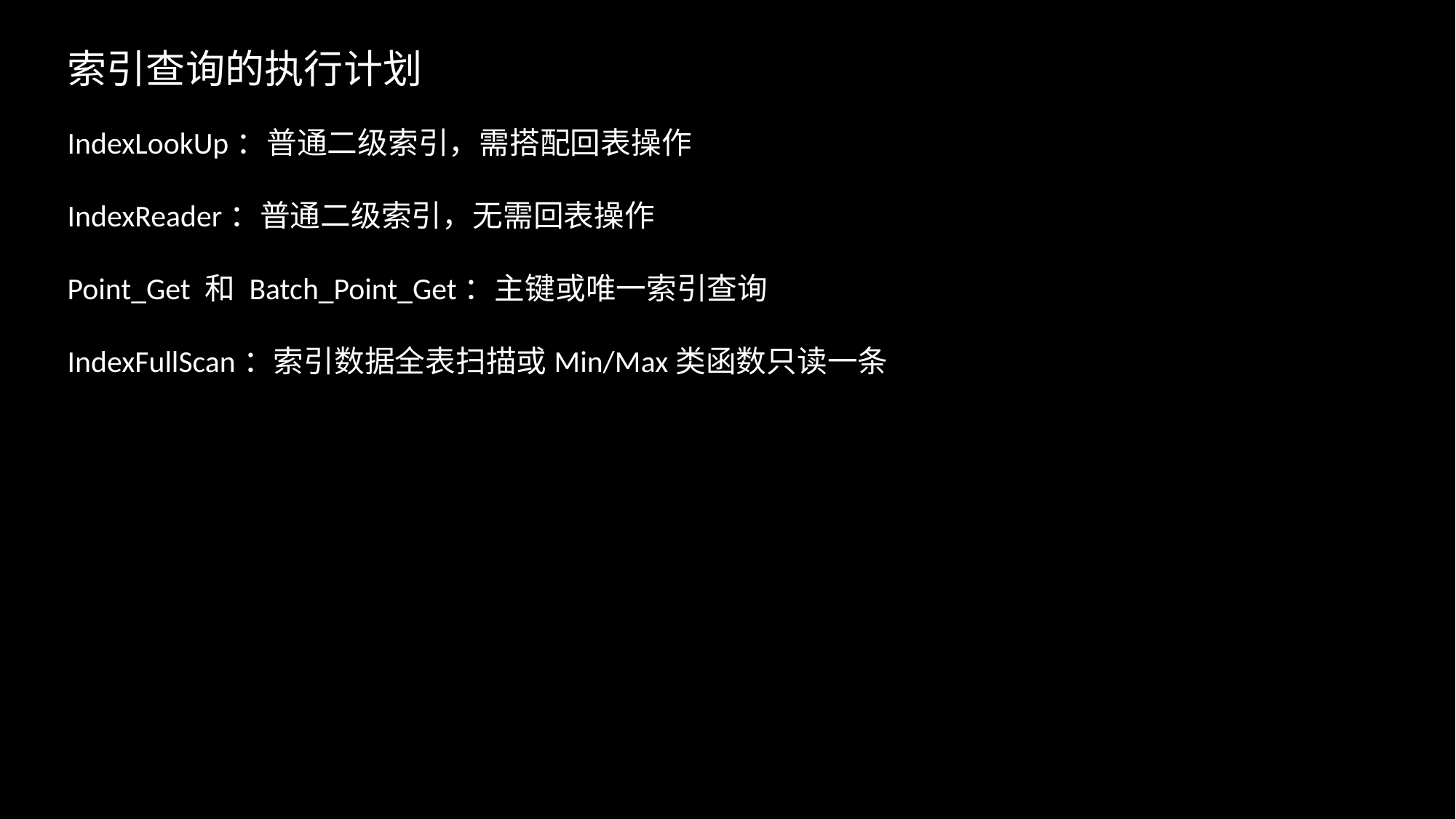

索引查询的执行计划
IndexLookUp：普通二级索引，需搭配回表操作

IndexReader：普通二级索引，无需回表操作

Point_Get 和 Batch_Point_Get：主键或唯一索引查询

IndexFullScan：索引数据全表扫描或Min/Max类函数只读一条